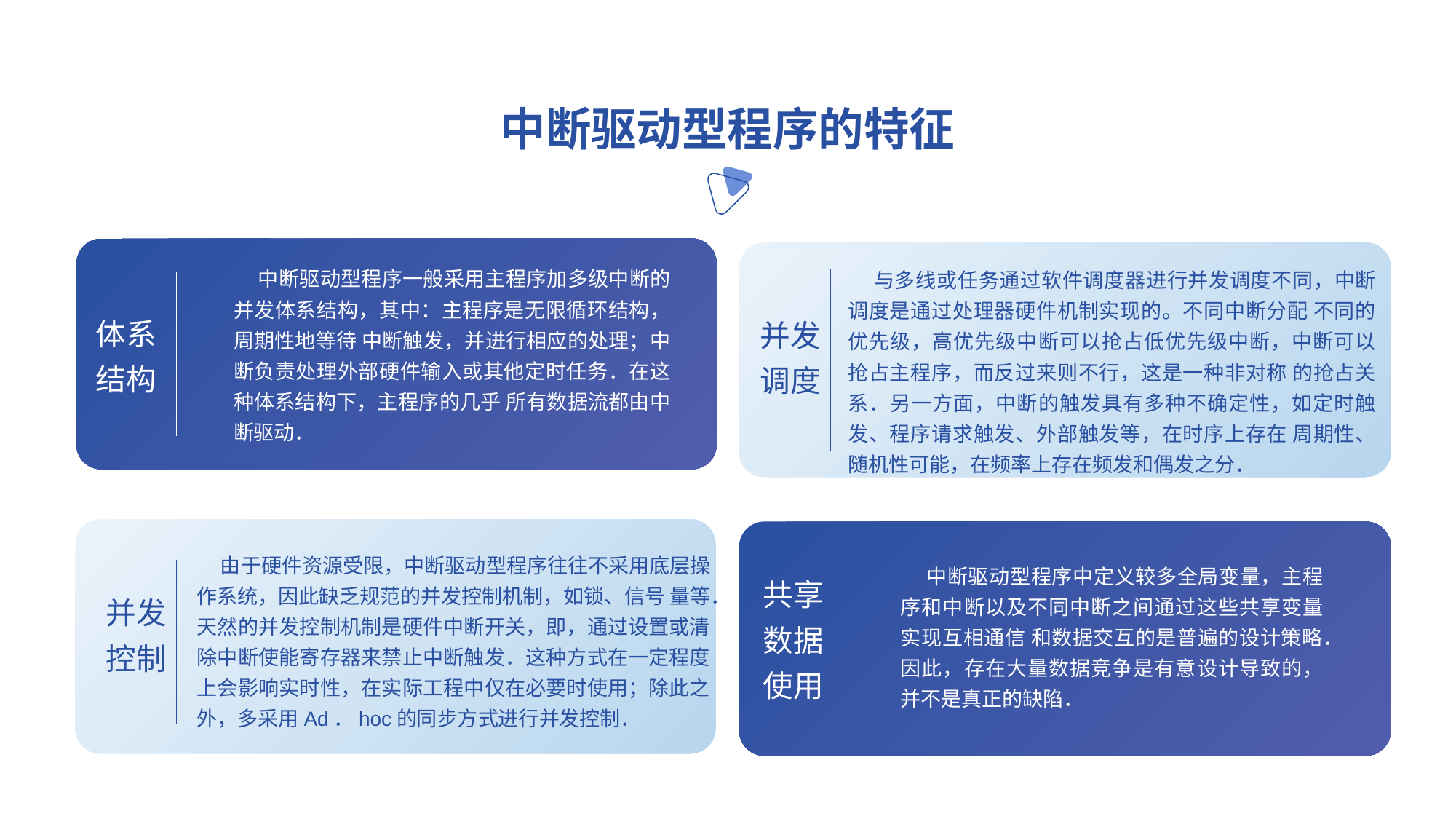

中断驱动型程序的特征

    中断驱动型程序一般采用主程序加多级中断的并发体系结构，其中：主程序是无限循环结构，周期性地等待 中断触发，并进行相应的处理；中断负责处理外部硬件输入或其他定时任务．在这种体系结构下，主程序的几乎 所有数据流都由中断驱动．
体系结构

    与多线或任务通过软件调度器进行并发调度不同，中断调度是通过处理器硬件机制实现的。不同中断分配 不同的优先级，高优先级中断可以抢占低优先级中断，中断可以抢占主程序，而反过来则不行，这是一种非对称 的抢占关系．另一方面，中断的触发具有多种不确定性，如定时触发、程序请求触发、外部触发等，在时序上存在 周期性、随机性可能，在频率上存在频发和偶发之分．
并发调度

    由于硬件资源受限，中断驱动型程序往往不采用底层操作系统，因此缺乏规范的并发控制机制，如锁、信号 量等．天然的并发控制机制是硬件中断开关，即，通过设置或清除中断使能寄存器来禁止中断触发．这种方式在一定程度上会影响实时性，在实际工程中仅在必要时使用；除此之外，多采用Ad．hoc的同步方式进行并发控制．
并发控制

    中断驱动型程序中定义较多全局变量，主程序和中断以及不同中断之间通过这些共享变量实现互相通信 和数据交互的是普遍的设计策略．因此，存在大量数据竞争是有意设计导致的，并不是真正的缺陷．
共享数据使用